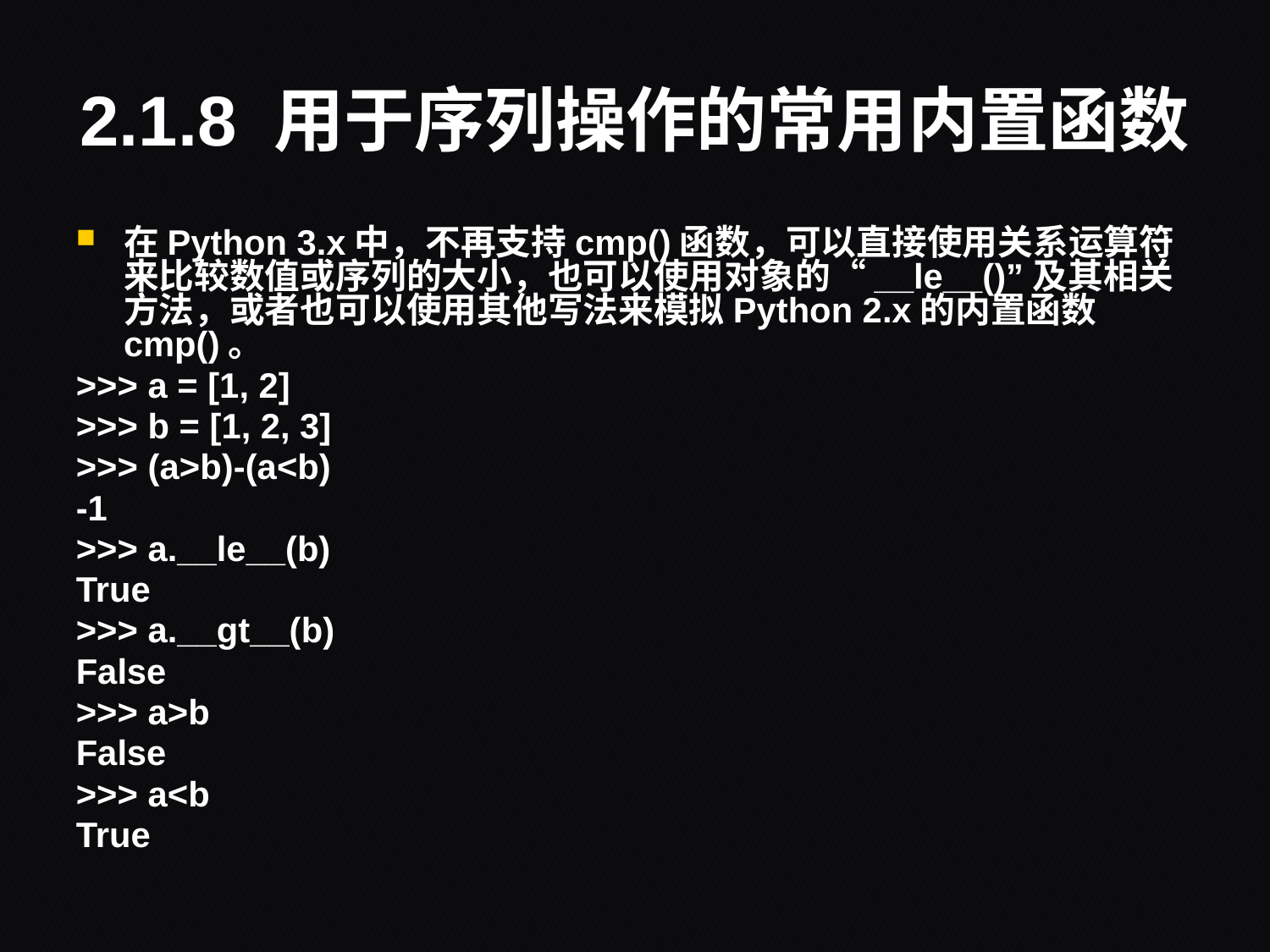

# 2.1.8 用于序列操作的常用内置函数
在Python 3.x中，不再支持cmp()函数，可以直接使用关系运算符来比较数值或序列的大小，也可以使用对象的“__le__()”及其相关方法，或者也可以使用其他写法来模拟Python 2.x的内置函数cmp()。
>>> a = [1, 2]
>>> b = [1, 2, 3]
>>> (a>b)-(a<b)
-1
>>> a.__le__(b)
True
>>> a.__gt__(b)
False
>>> a>b
False
>>> a<b
True